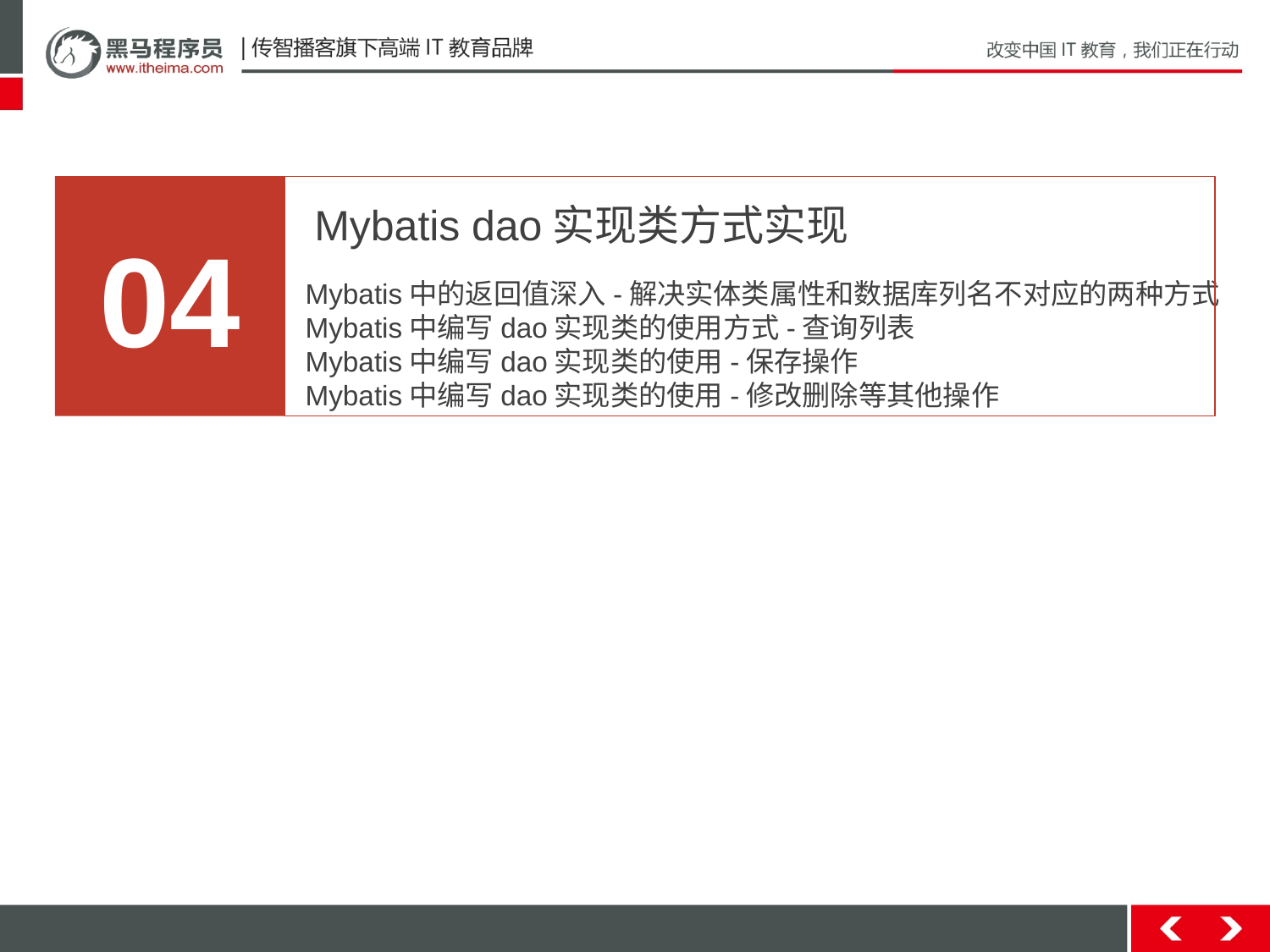

04

Mybatis dao实现类方式实现
Mybatis中的返回值深入-解决实体类属性和数据库列名不对应的两种方式
Mybatis中编写dao实现类的使用方式-查询列表
Mybatis中编写dao实现类的使用-保存操作
Mybatis中编写dao实现类的使用-修改删除等其他操作